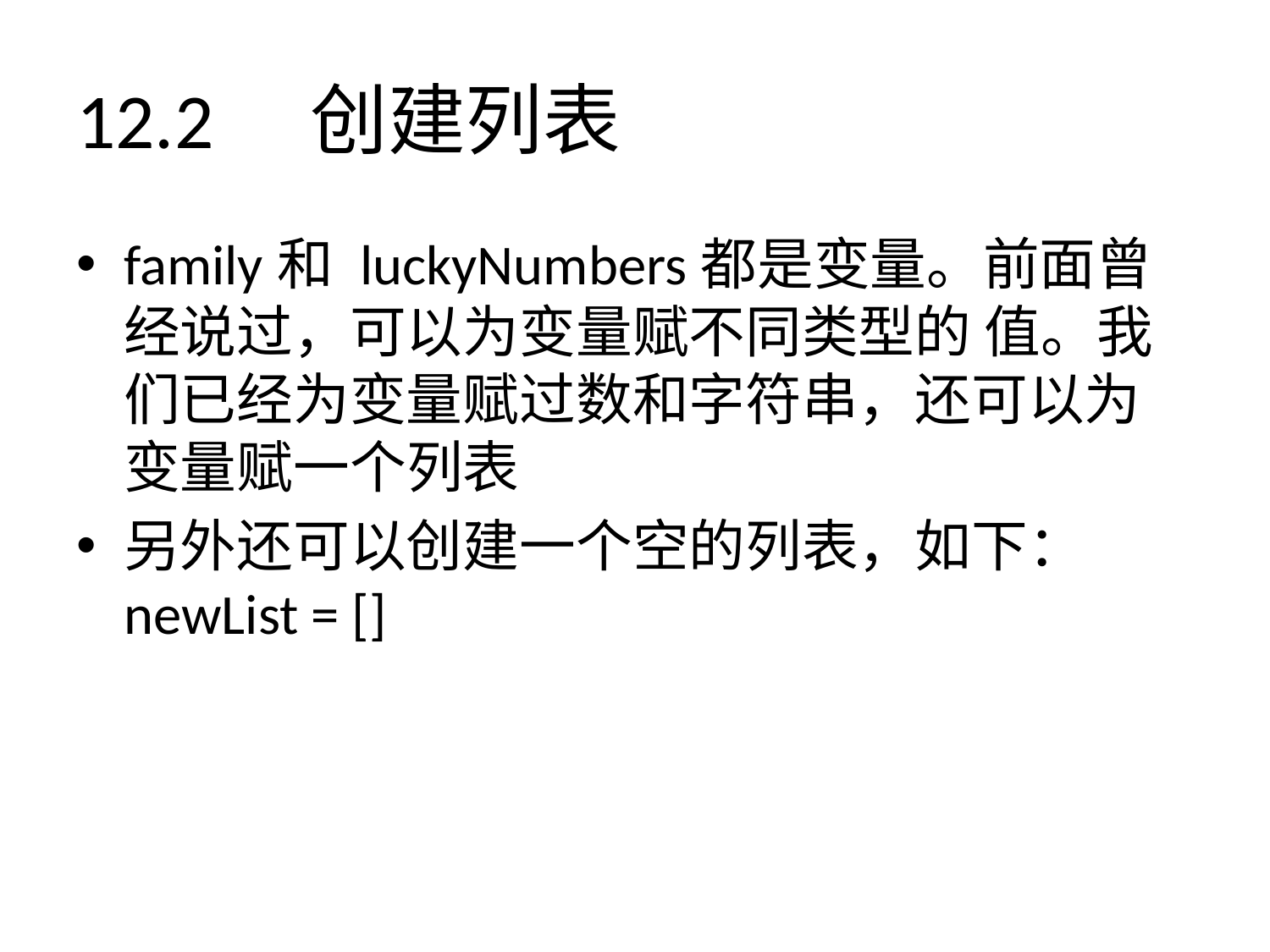

# 12.2　创建列表
family和 luckyNumbers都是变量。前面曾经说过，可以为变量赋不同类型的 值。我们已经为变量赋过数和字符串，还可以为变量赋一个列表
另外还可以创建一个空的列表，如下： newList = []